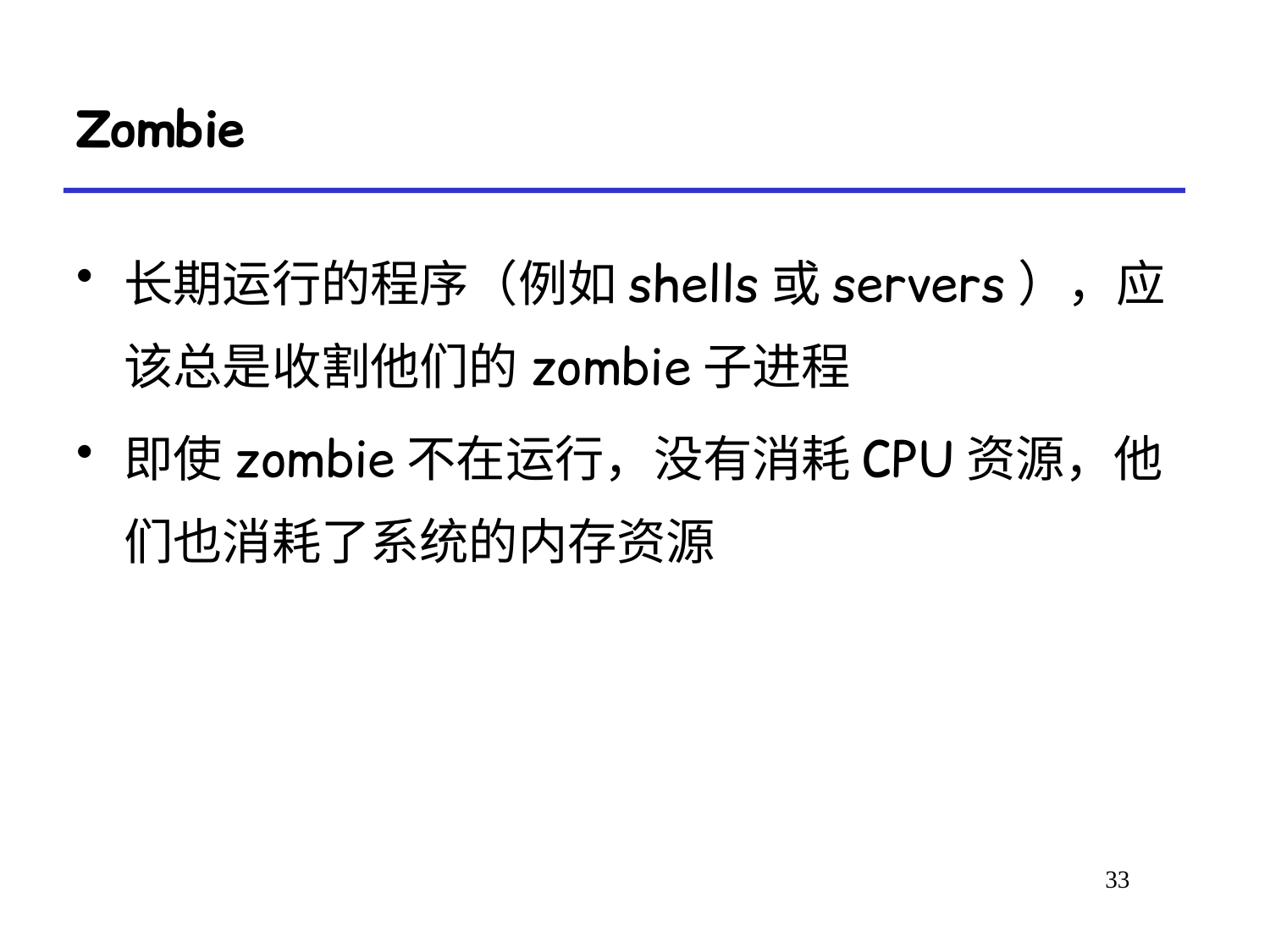

Zombie
长期运行的程序（例如shells或servers），应该总是收割他们的zombie子进程
即使zombie不在运行，没有消耗CPU资源，他们也消耗了系统的内存资源
# 33